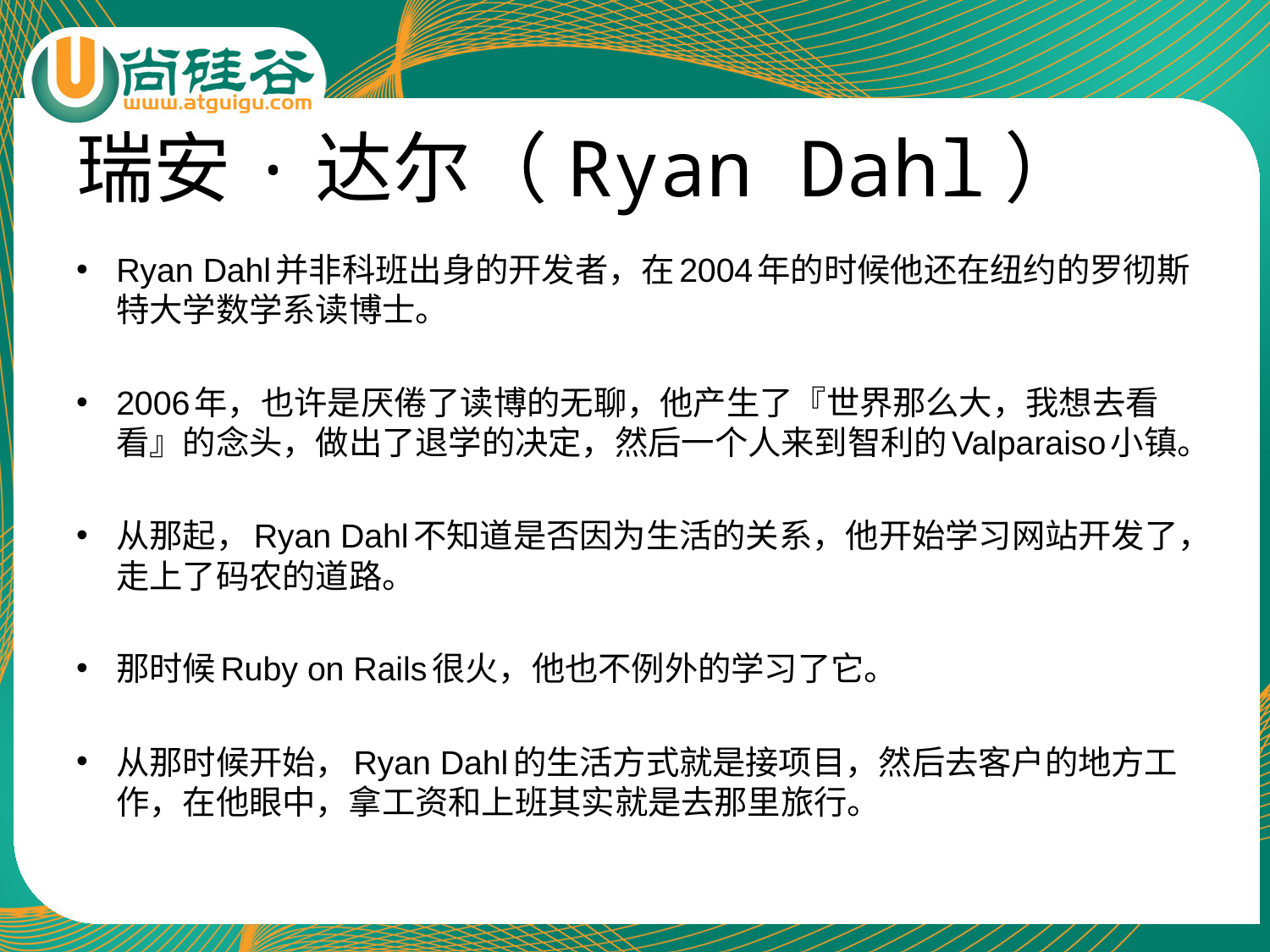

# 瑞安·达尔（Ryan Dahl）
Ryan Dahl并非科班出身的开发者，在2004年的时候他还在纽约的罗彻斯特大学数学系读博士。

2006年，也许是厌倦了读博的无聊，他产生了『世界那么大，我想去看看』的念头，做出了退学的决定，然后一个人来到智利的Valparaiso小镇。

从那起，Ryan Dahl不知道是否因为生活的关系，他开始学习网站开发了，走上了码农的道路。

那时候Ruby on Rails很火，他也不例外的学习了它。

从那时候开始，Ryan Dahl的生活方式就是接项目，然后去客户的地方工作，在他眼中，拿工资和上班其实就是去那里旅行。